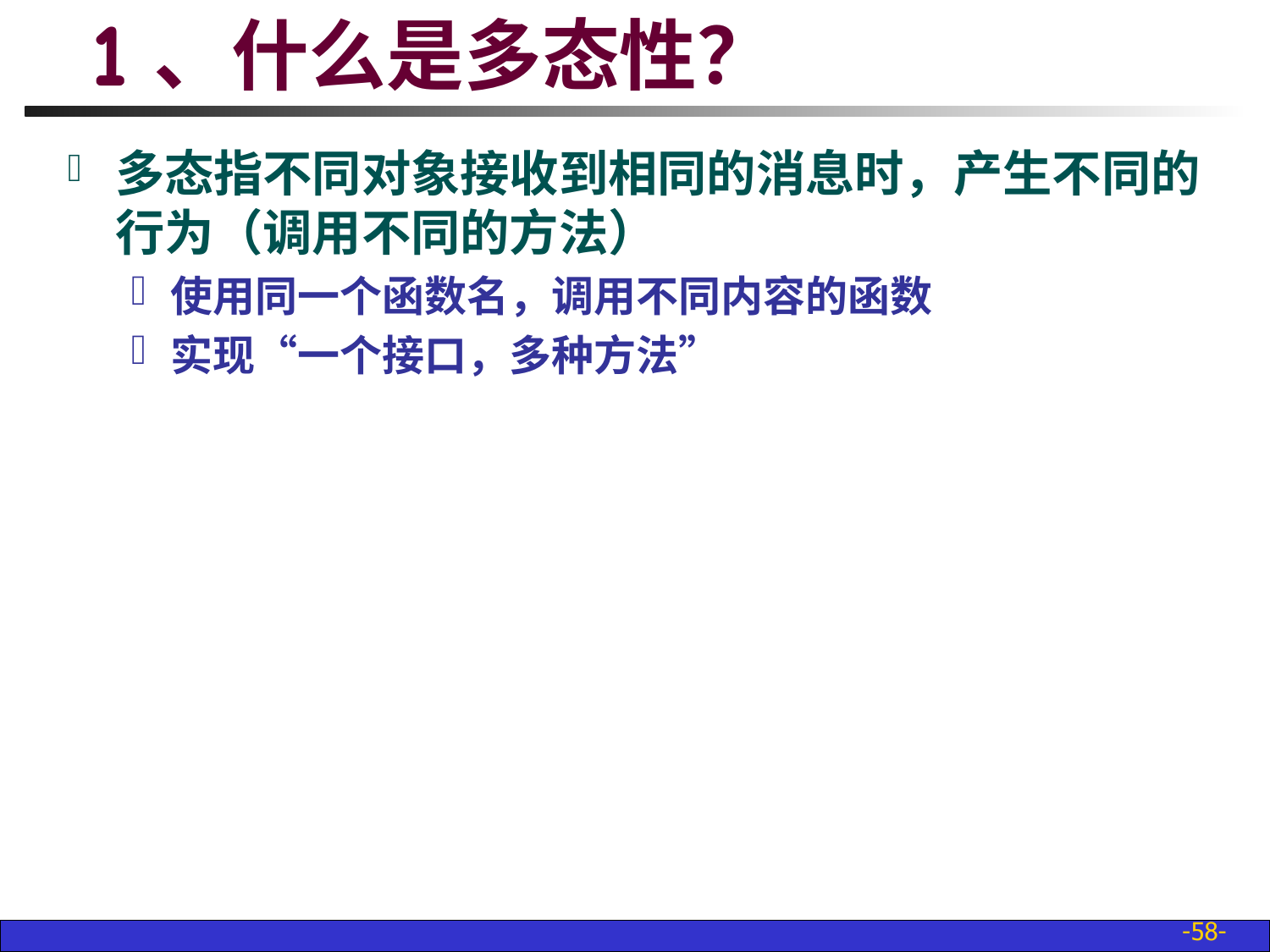

# 1、什么是多态性？
多态指不同对象接收到相同的消息时，产生不同的行为（调用不同的方法）
使用同一个函数名，调用不同内容的函数
实现“一个接口，多种方法”
-58-